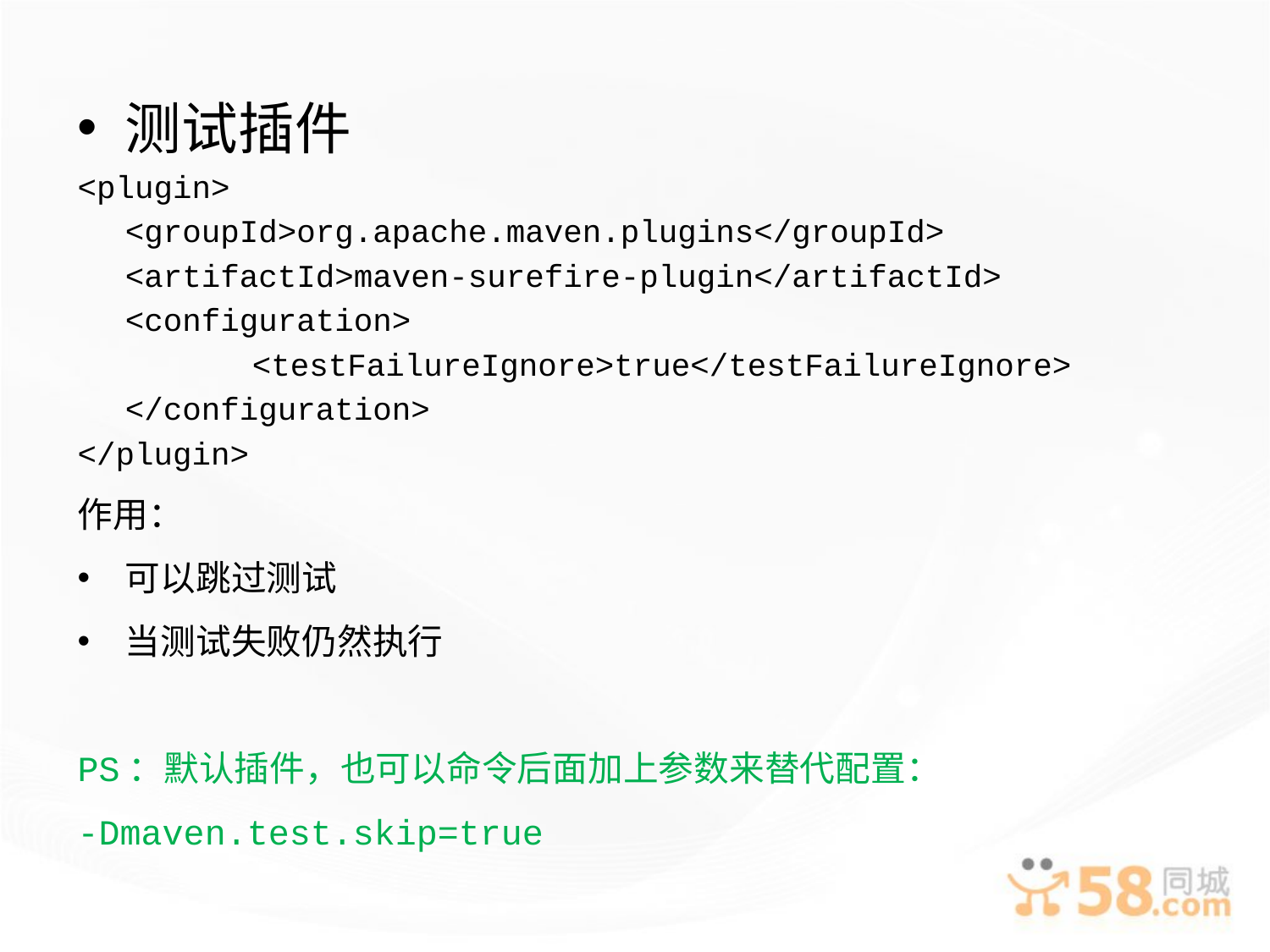

测试插件
<plugin>
	<groupId>org.apache.maven.plugins</groupId>
	<artifactId>maven-surefire-plugin</artifactId>
	<configuration>
		<testFailureIgnore>true</testFailureIgnore>
	</configuration>
</plugin>
作用：
可以跳过测试
当测试失败仍然执行

PS：默认插件，也可以命令后面加上参数来替代配置：
-Dmaven.test.skip=true